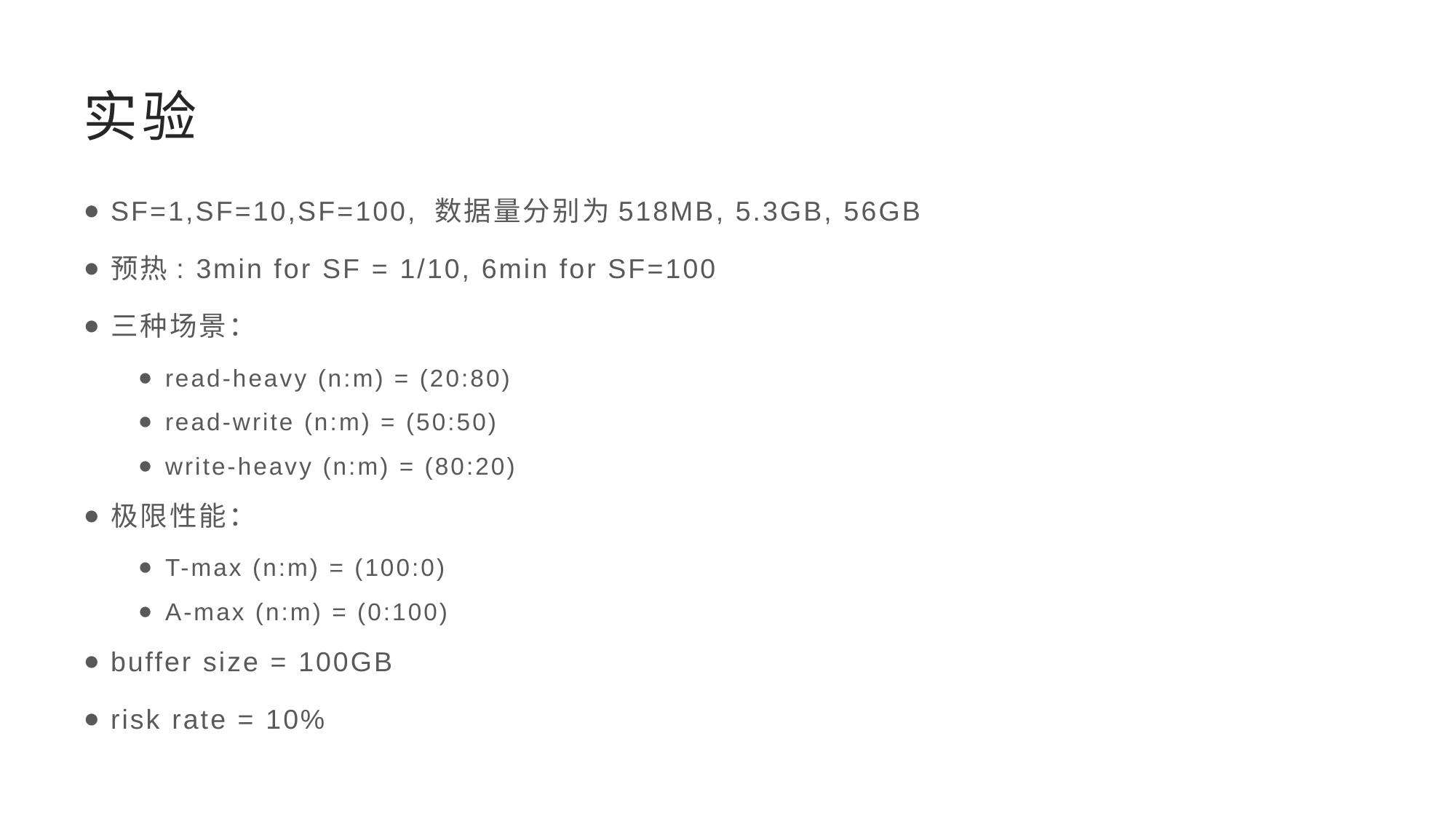

# 实验
SF=1,SF=10,SF=100, 数据量分别为518MB, 5.3GB, 56GB
预热: 3min for SF = 1/10, 6min for SF=100
三种场景：
read-heavy (n:m) = (20:80)
read-write (n:m) = (50:50)
write-heavy (n:m) = (80:20)
极限性能：
T-max (n:m) = (100:0)
A-max (n:m) = (0:100)
buffer size = 100GB
risk rate = 10%